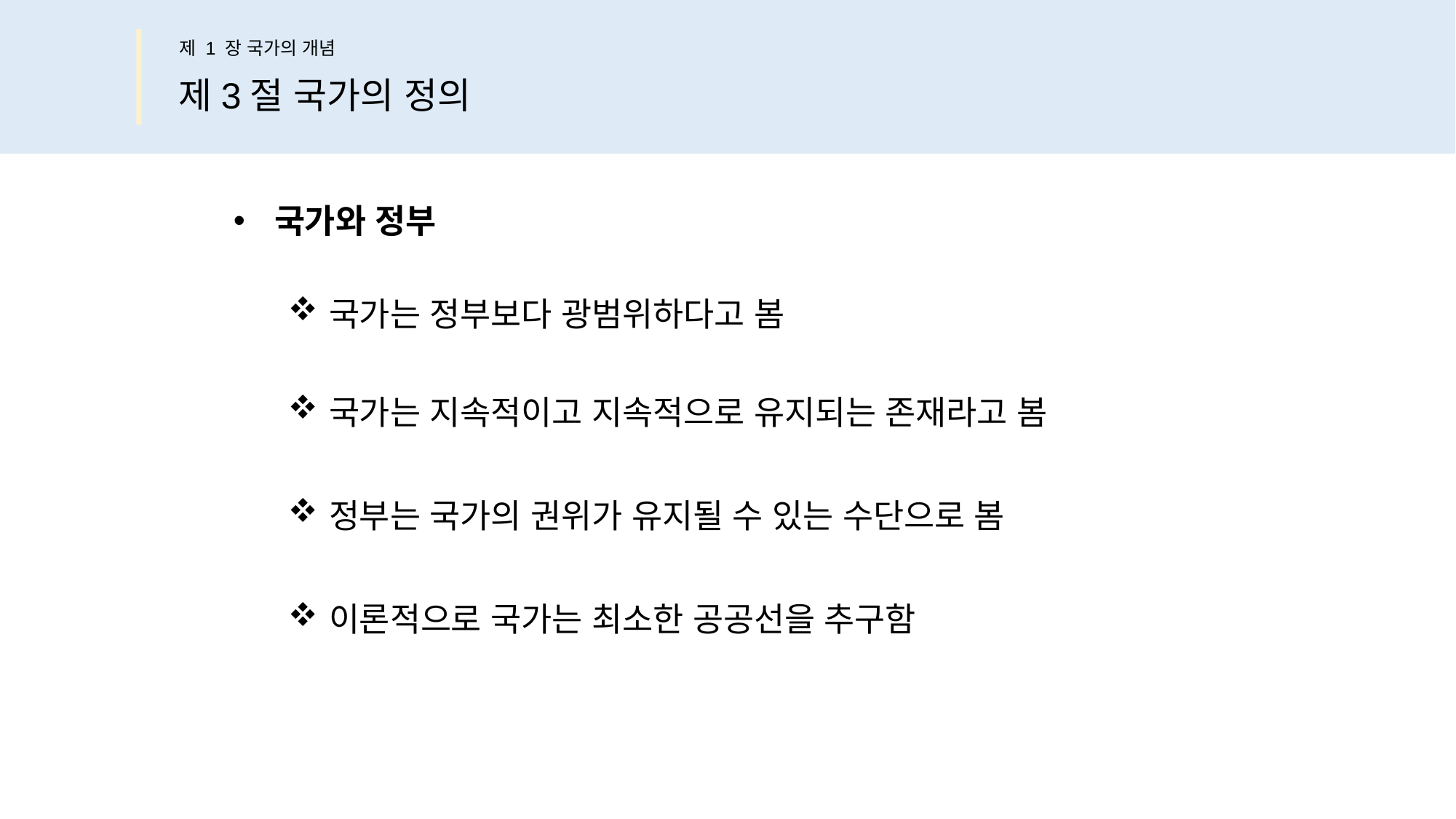

제 1 장 국가의 개념
제3절 국가의 정의
국가와 정부

국가는 정부보다 광범위하다고 봄

국가는 지속적이고 지속적으로 유지되는 존재라고 봄

정부는 국가의 권위가 유지될 수 있는 수단으로 봄

이론적으로 국가는 최소한 공공선을 추구함